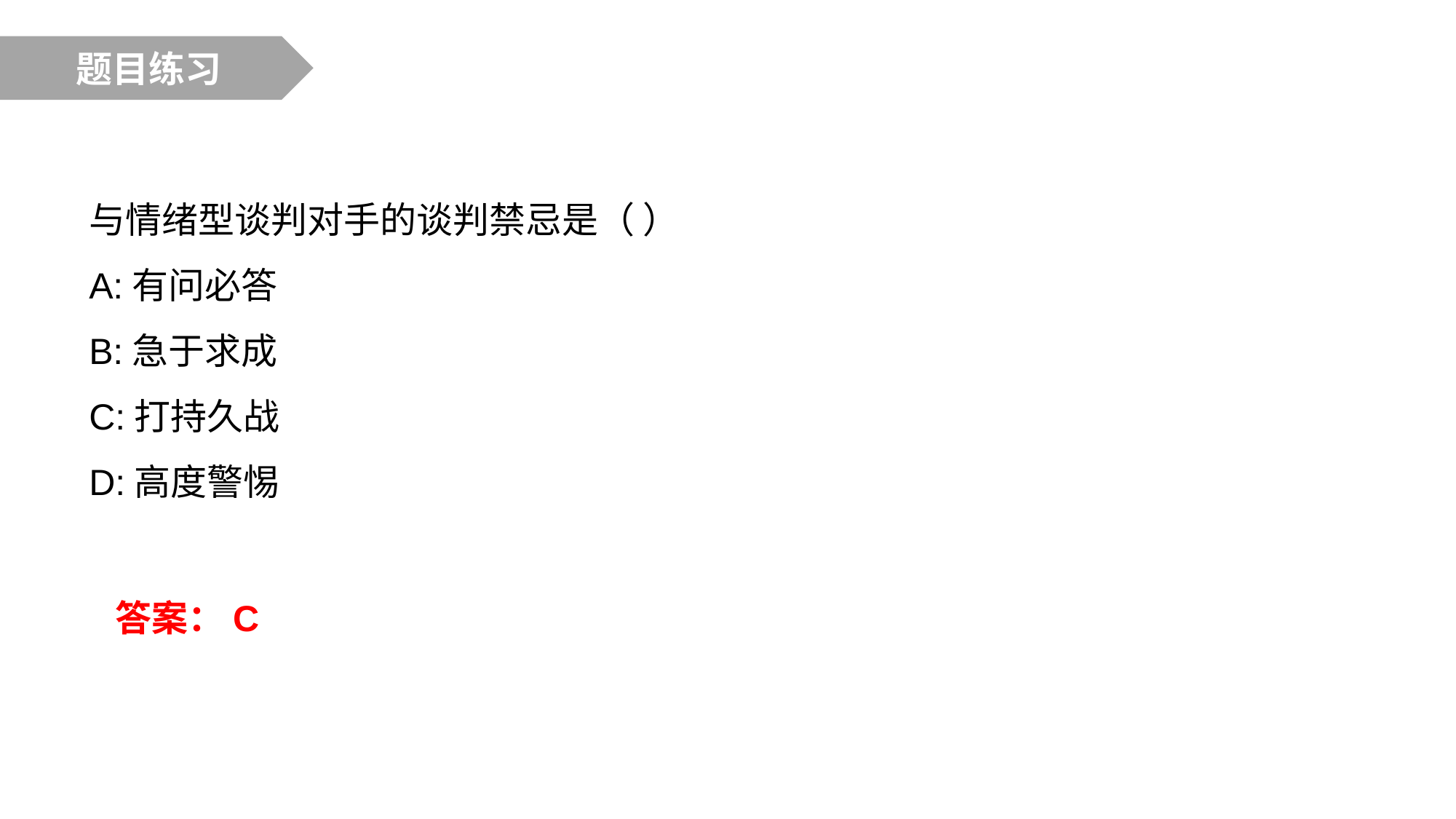

题目练习
与情绪型谈判对手的谈判禁忌是（ ）
A:有问必答
B:急于求成
C:打持久战
D:高度警惕
答案：C